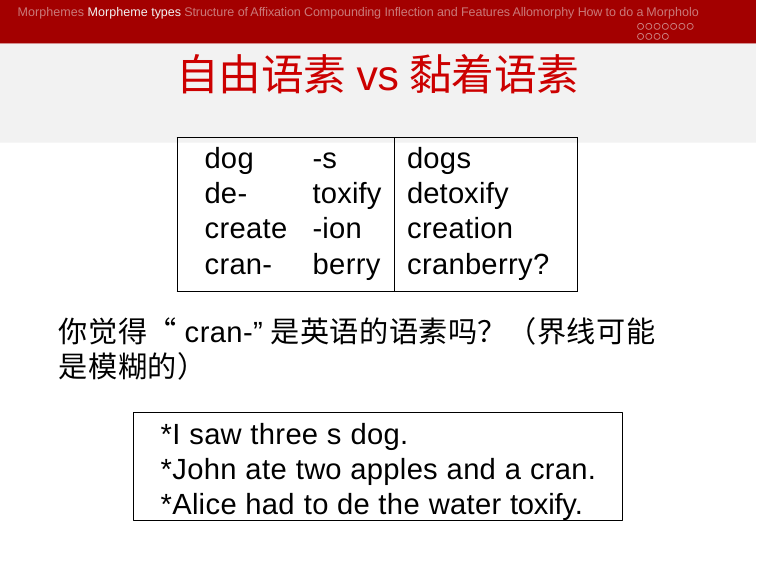

Morphemes Morpheme types Structure of Affixation Compounding Inflection and Features Allomorphy How to do a Morpholo
# 自由语素vs黏着语素
| dog | -s | dogs |
| --- | --- | --- |
| de- | toxify | detoxify |
| create | -ion | creation |
| cran- | berry | cranberry? |
你觉得“cran-”是英语的语素吗？（界线可能是模糊的）
*I saw three s dog.
*John ate two apples and a cran.
*Alice had to de the water toxify.